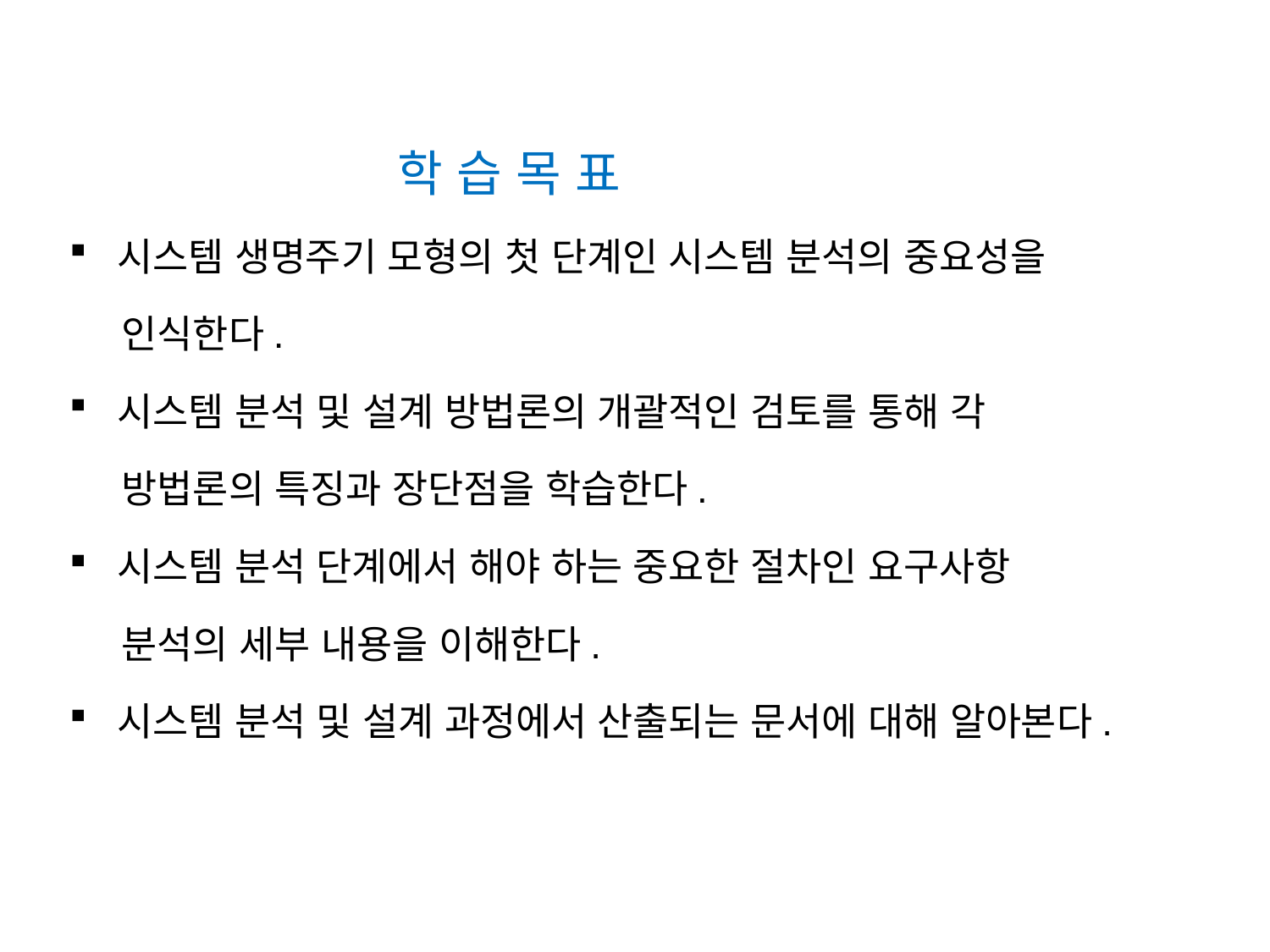

학 습 목 표
시스템 생명주기 모형의 첫 단계인 시스템 분석의 중요성을
    인식한다.
시스템 분석 및 설계 방법론의 개괄적인 검토를 통해 각
    방법론의 특징과 장단점을 학습한다.
시스템 분석 단계에서 해야 하는 중요한 절차인 요구사항
    분석의 세부 내용을 이해한다.
시스템 분석 및 설계 과정에서 산출되는 문서에 대해 알아본다.